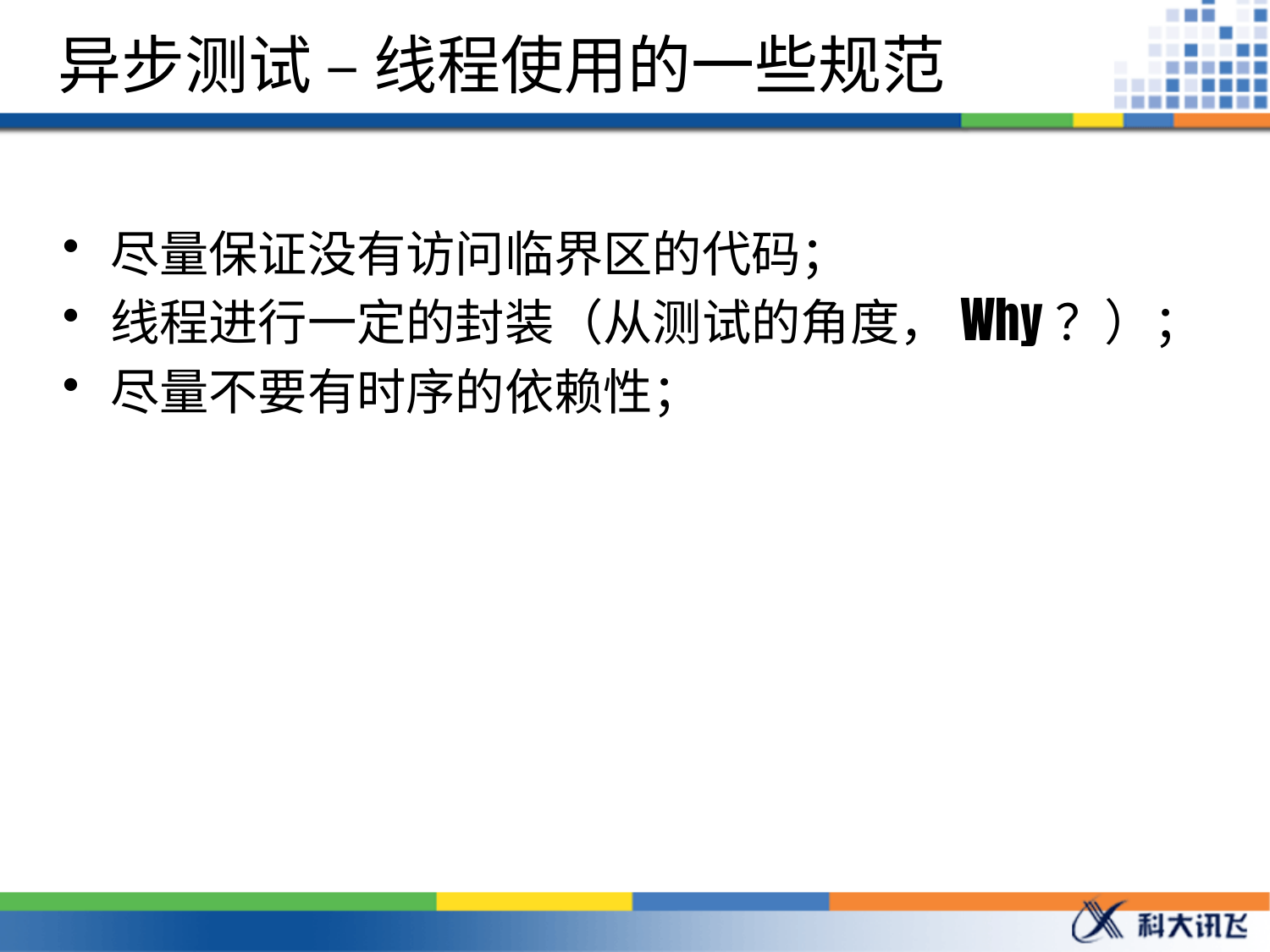

# 异步测试 – 线程使用的一些规范
尽量保证没有访问临界区的代码；
线程进行一定的封装（从测试的角度，Why？）；
尽量不要有时序的依赖性；